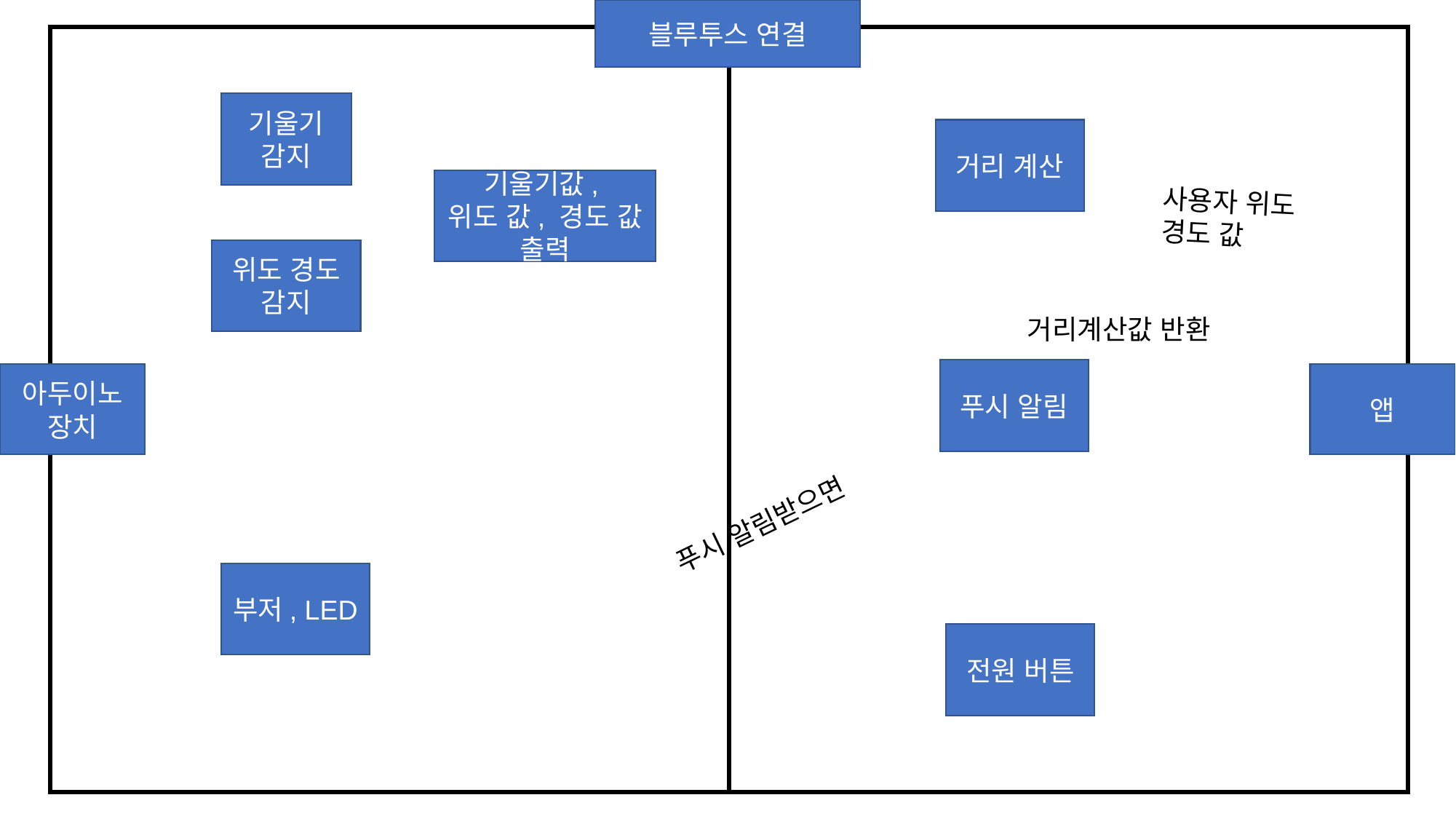

블루투스 연결

기울기 감지
거리 계산
기울기값,
위도 값, 경도 값 출력
사용자 위도 경도 값
위도 경도 감지
거리계산값 반환
푸시 알림
아두이노 장치
앱
푸시 알림받으면
부저, LED
전원 버튼